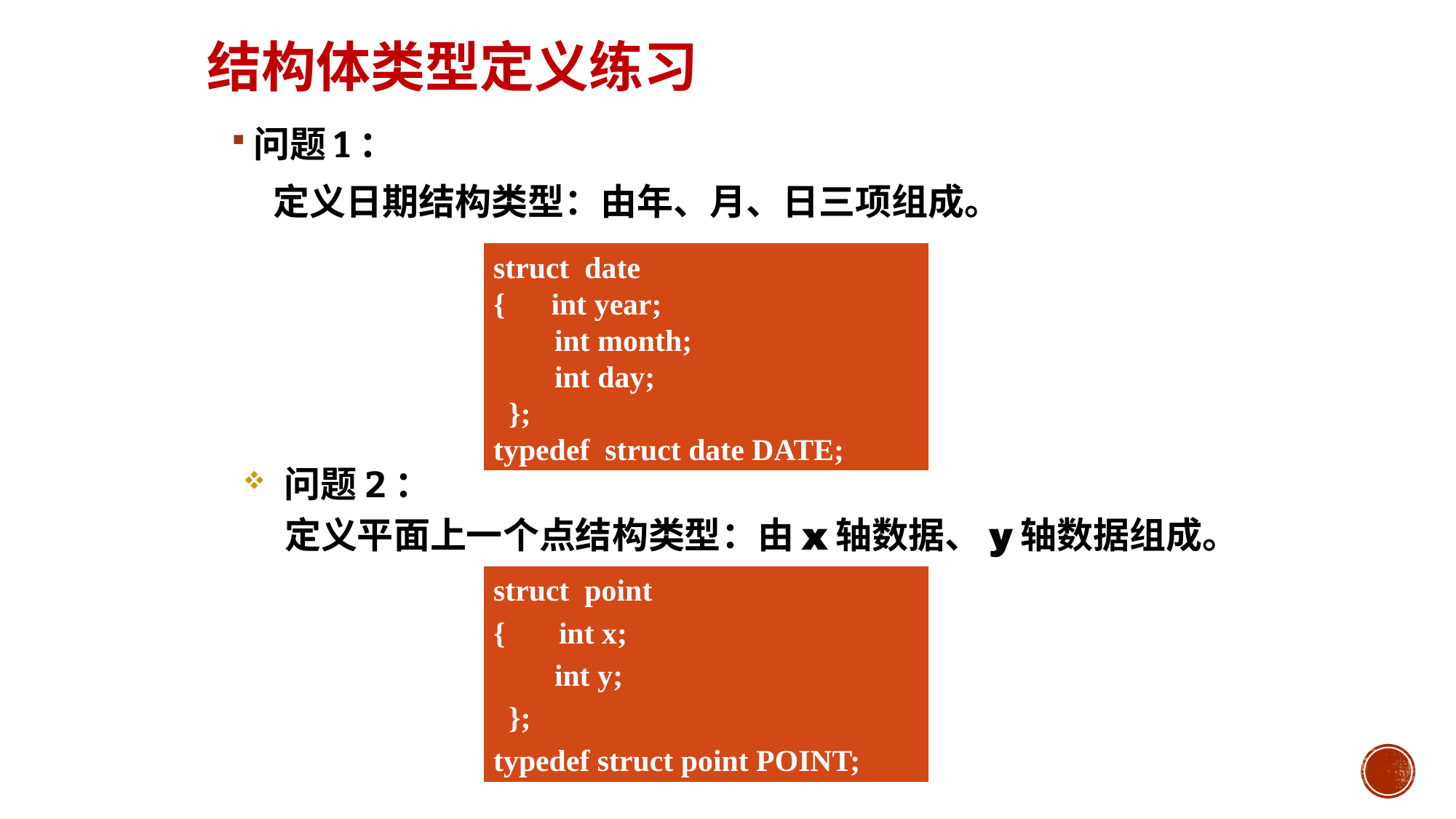

# 结构体类型定义练习
问题1：
    定义日期结构类型：由年、月、日三项组成。

struct  date
{      int year;
        int month;
        int day;
  };
typedef  struct date DATE;
问题2：
    定义平面上一个点结构类型：由x轴数据、y轴数据组成。

struct  point
{       int x;
        int y;
  };
typedef struct point POINT;
13